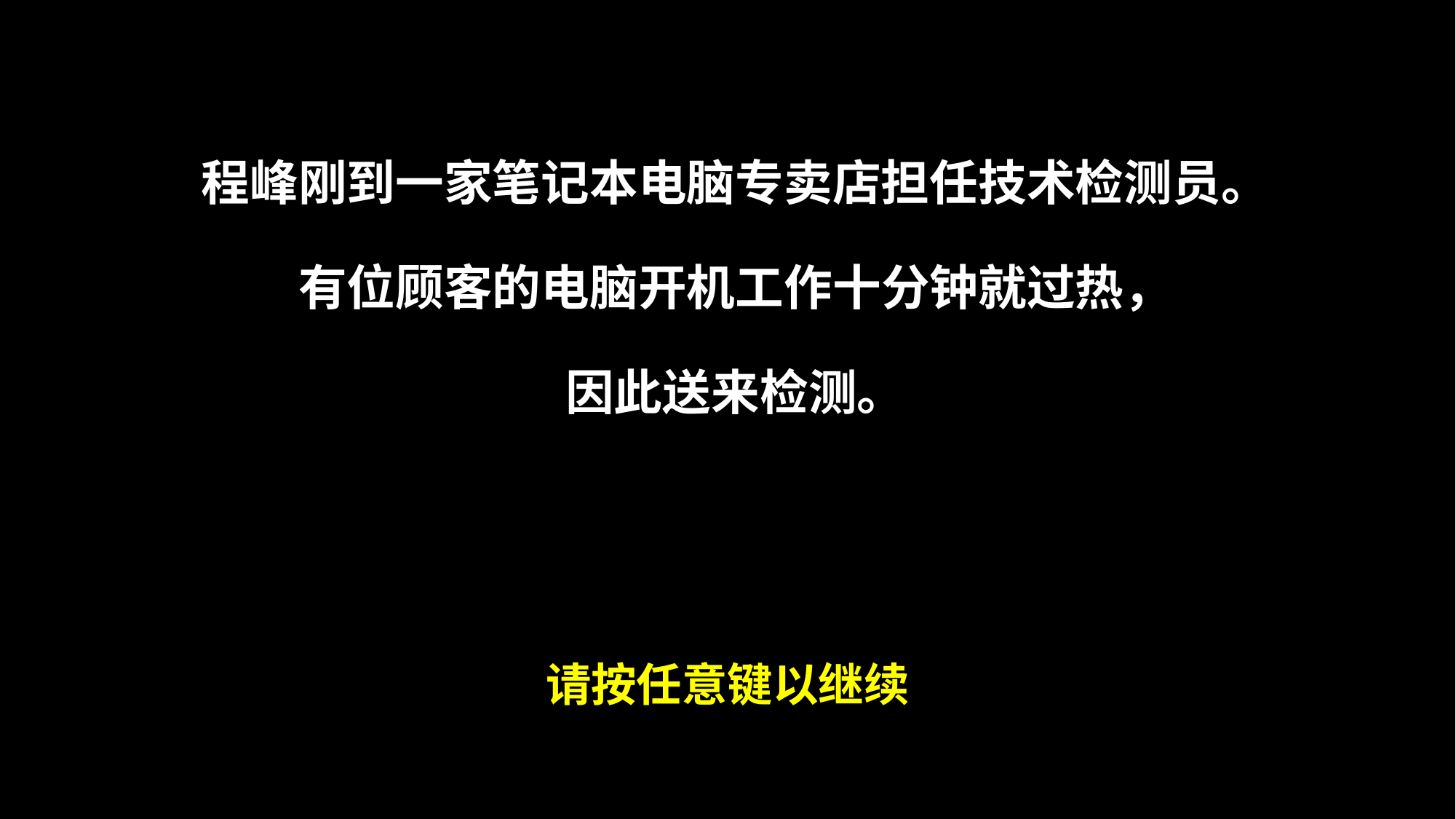

# 程峰刚到一家笔记本电脑专卖店担任技术检测员。 有位顾客的电脑开机工作十分钟就过热， 因此送来检测。
请按任意键以继续